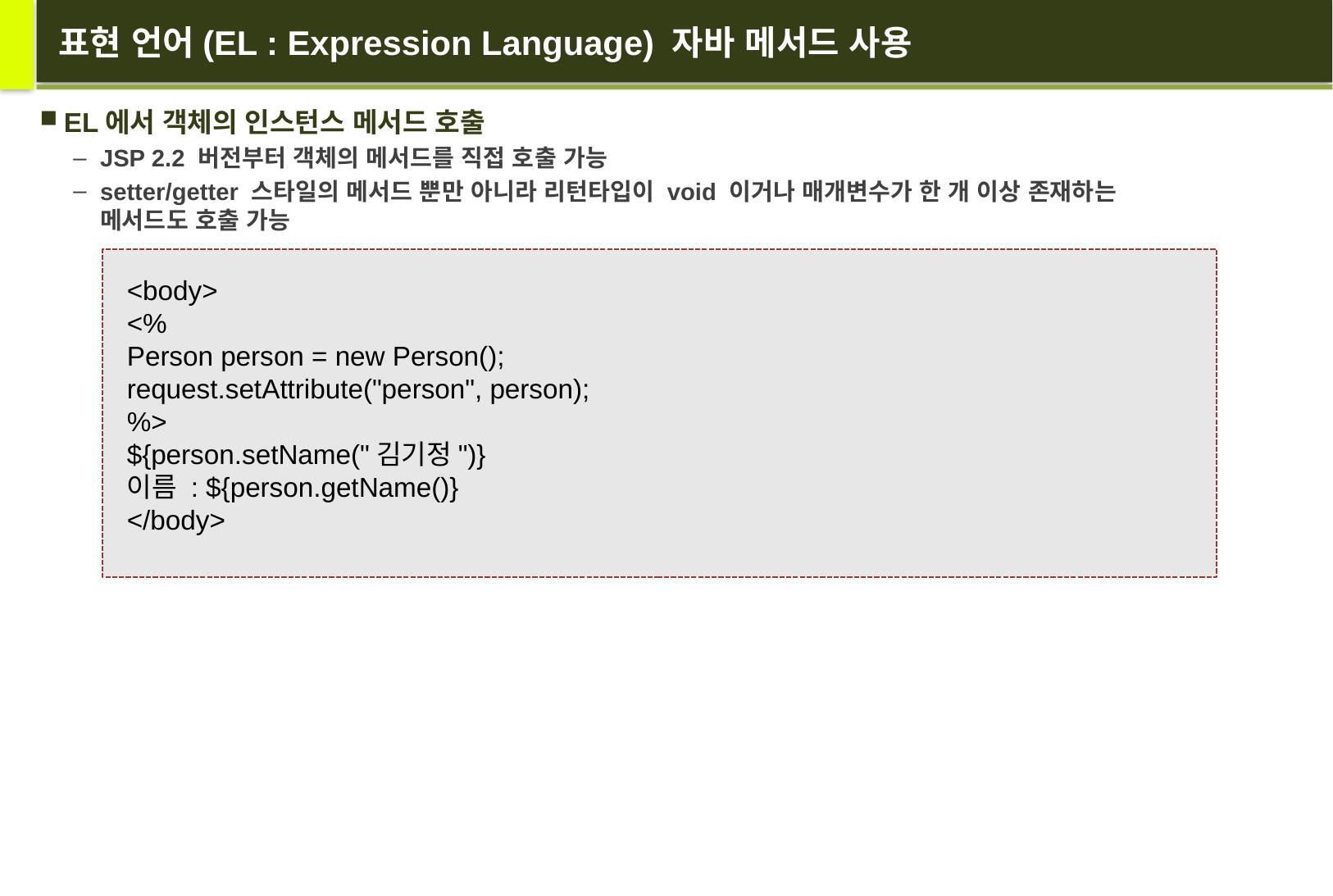

# 표현 언어(EL : Expression Language) 자바 메서드 사용
EL에서 객체의 인스턴스 메서드 호출
JSP 2.2 버전부터 객체의 메서드를 직접 호출 가능
setter/getter 스타일의 메서드 뿐만 아니라 리턴타입이 void 이거나 매개변수가 한 개 이상 존재하는
메서드도 호출 가능

<body>
<%
Person person = new Person();
request.setAttribute("person", person);
%>
${person.setName("김기정")}
이름 : ${person.getName()}
</body>